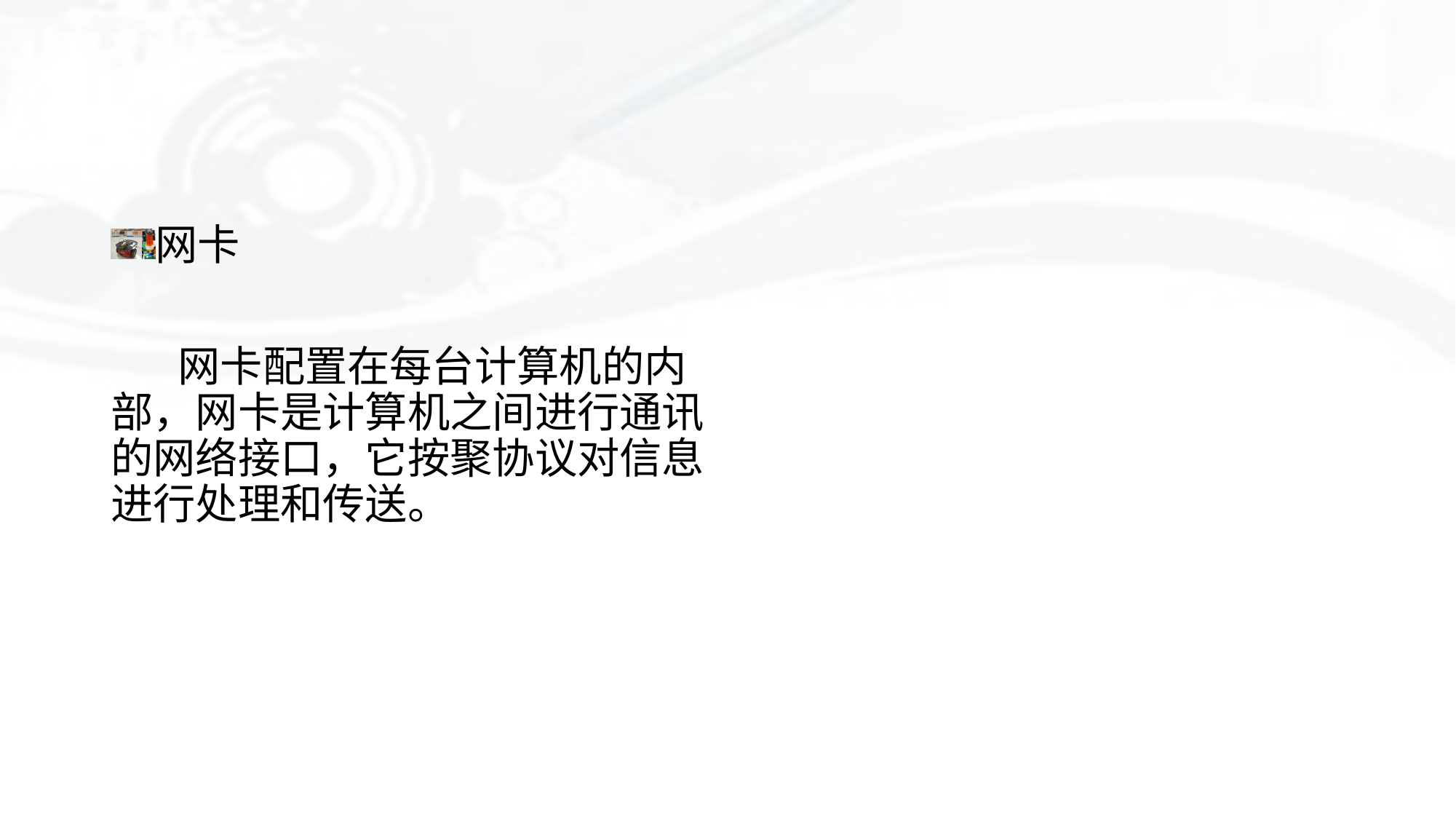

网卡

      网卡配置在每台计算机的内部，网卡是计算机之间进行通讯的网络接口，它按聚协议对信息进行处理和传送。